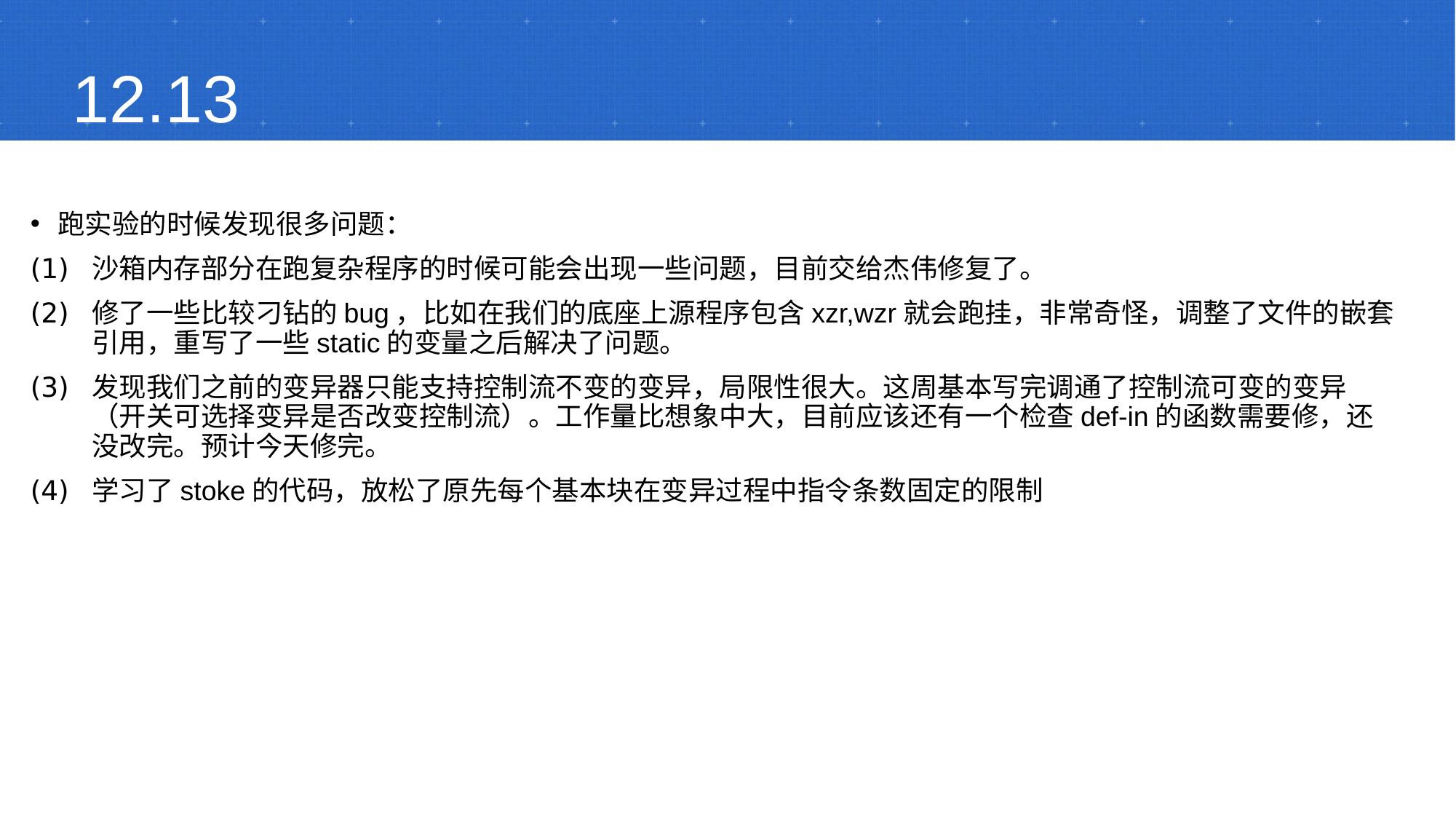

12.13
# 跑实验的时候发现很多问题：
沙箱内存部分在跑复杂程序的时候可能会出现一些问题，目前交给杰伟修复了。
修了一些比较刁钻的bug，比如在我们的底座上源程序包含xzr,wzr就会跑挂，非常奇怪，调整了文件的嵌套引用，重写了一些static的变量之后解决了问题。
发现我们之前的变异器只能支持控制流不变的变异，局限性很大。这周基本写完调通了控制流可变的变异（开关可选择变异是否改变控制流）。工作量比想象中大，目前应该还有一个检查def-in的函数需要修，还没改完。预计今天修完。
学习了stoke的代码，放松了原先每个基本块在变异过程中指令条数固定的限制